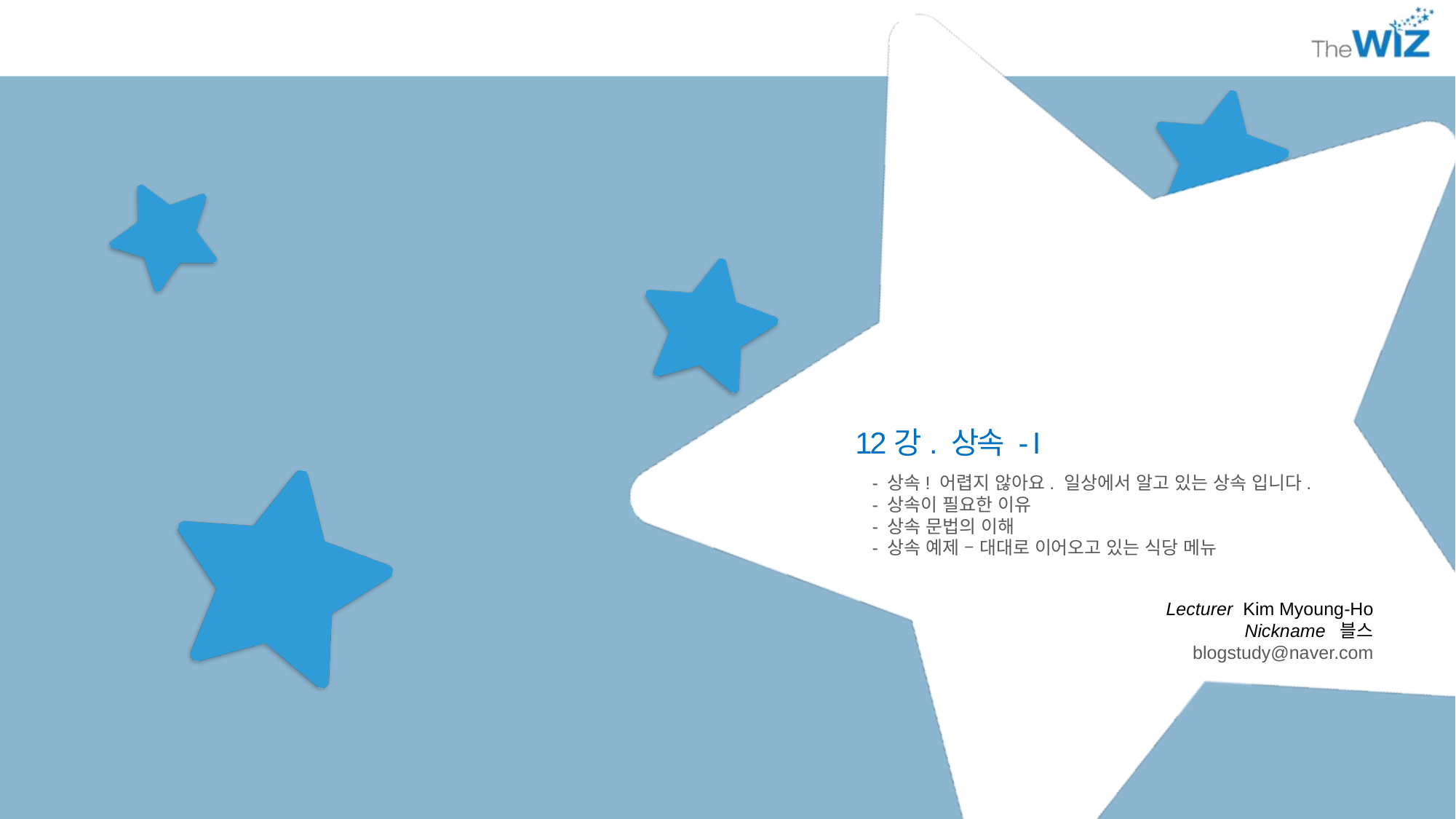

12강. 상속 - I
- 상속! 어렵지 않아요. 일상에서 알고 있는 상속 입니다.
- 상속이 필요한 이유
- 상속 문법의 이해
- 상속 예제 – 대대로 이어오고 있는 식당 메뉴
Lecturer  Kim Myoung-Ho
Nickname  블스
blogstudy@naver.com